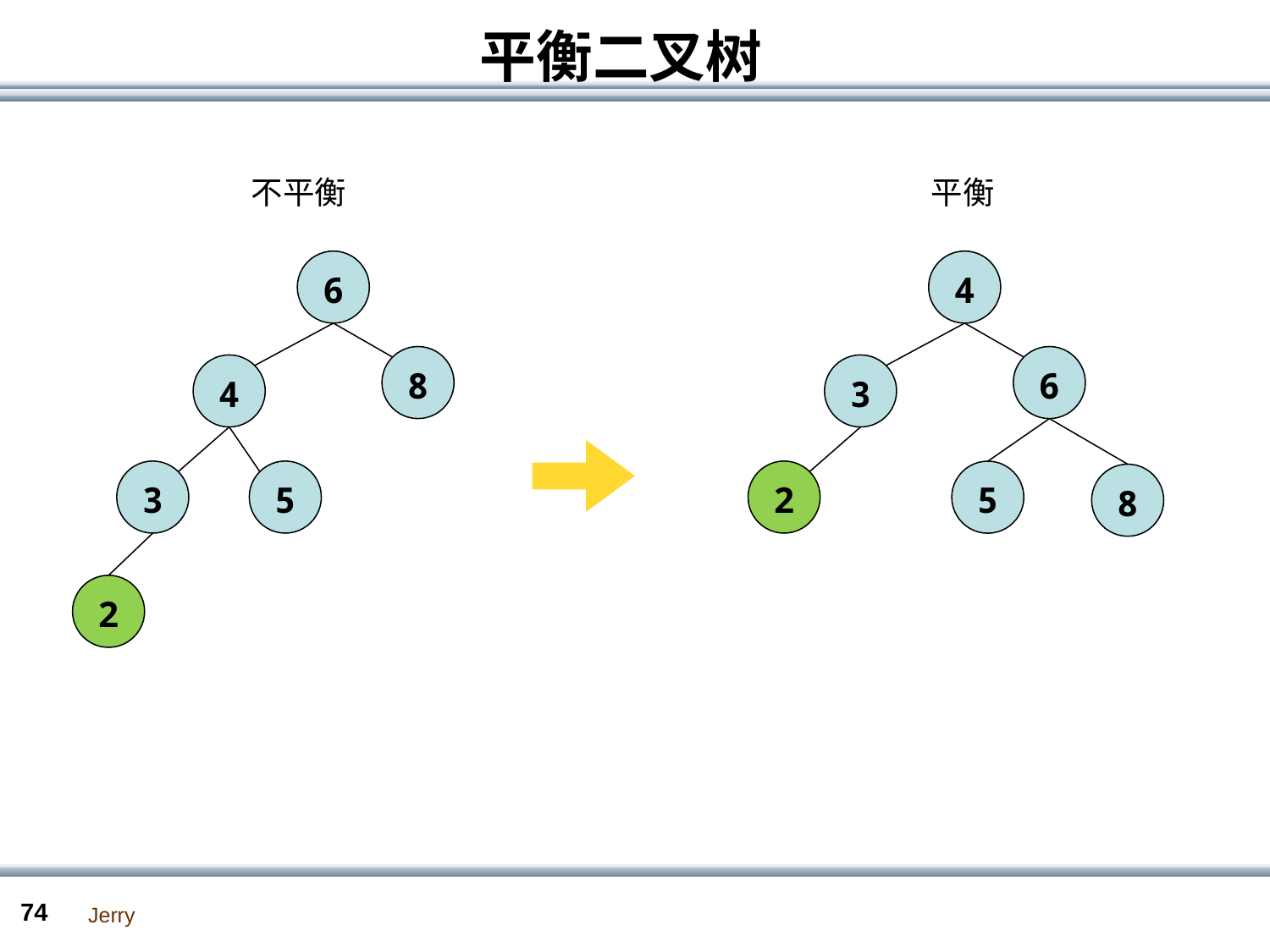

# 平衡二叉树
不平衡
平衡
6
4
8
6
4
3

3
5
2
5
8
2